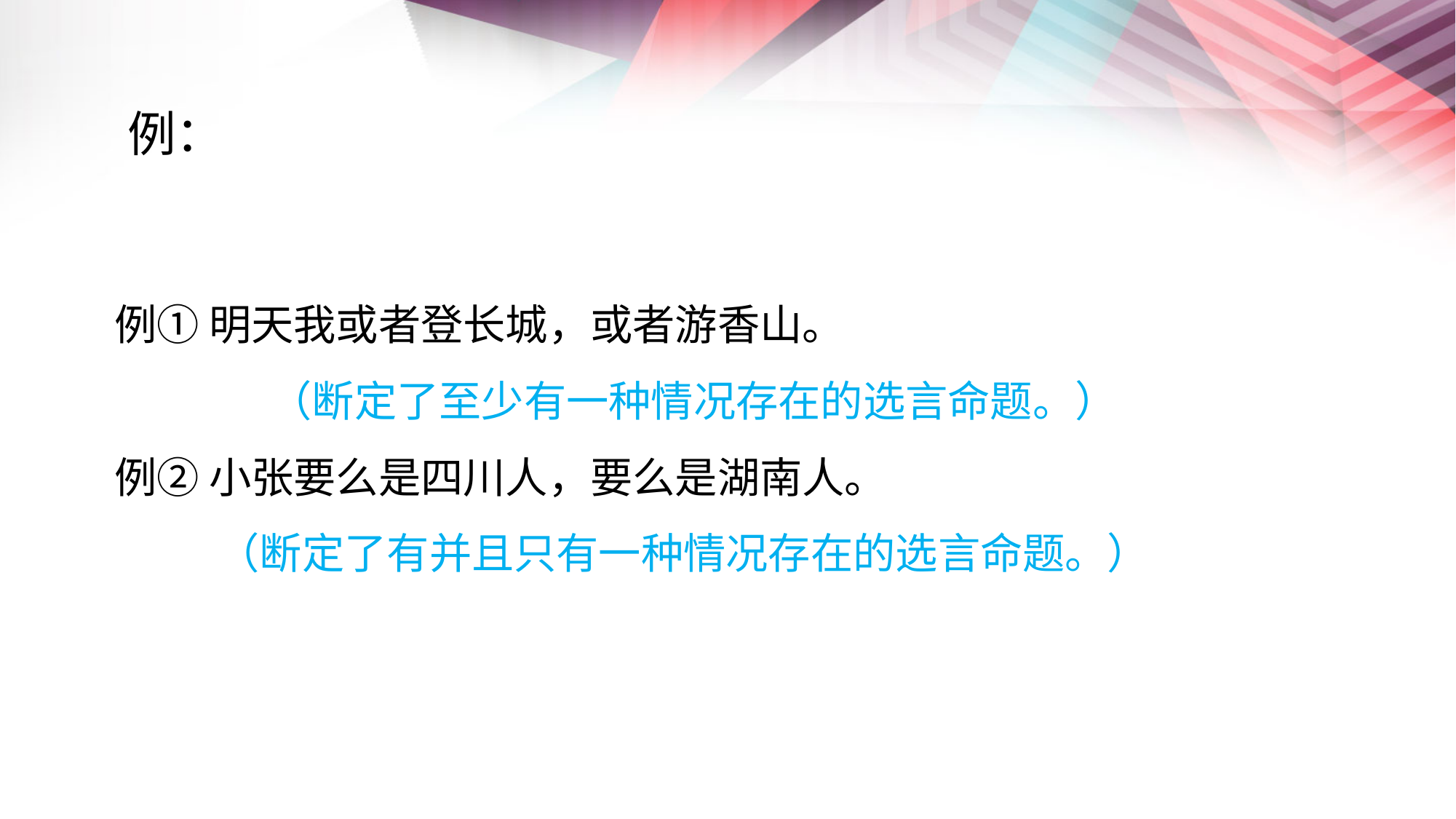

例：
例① 明天我或者登长城，或者游香山。
 （断定了至少有一种情况存在的选言命题。）
例② 小张要么是四川人，要么是湖南人。
（断定了有并且只有一种情况存在的选言命题。）